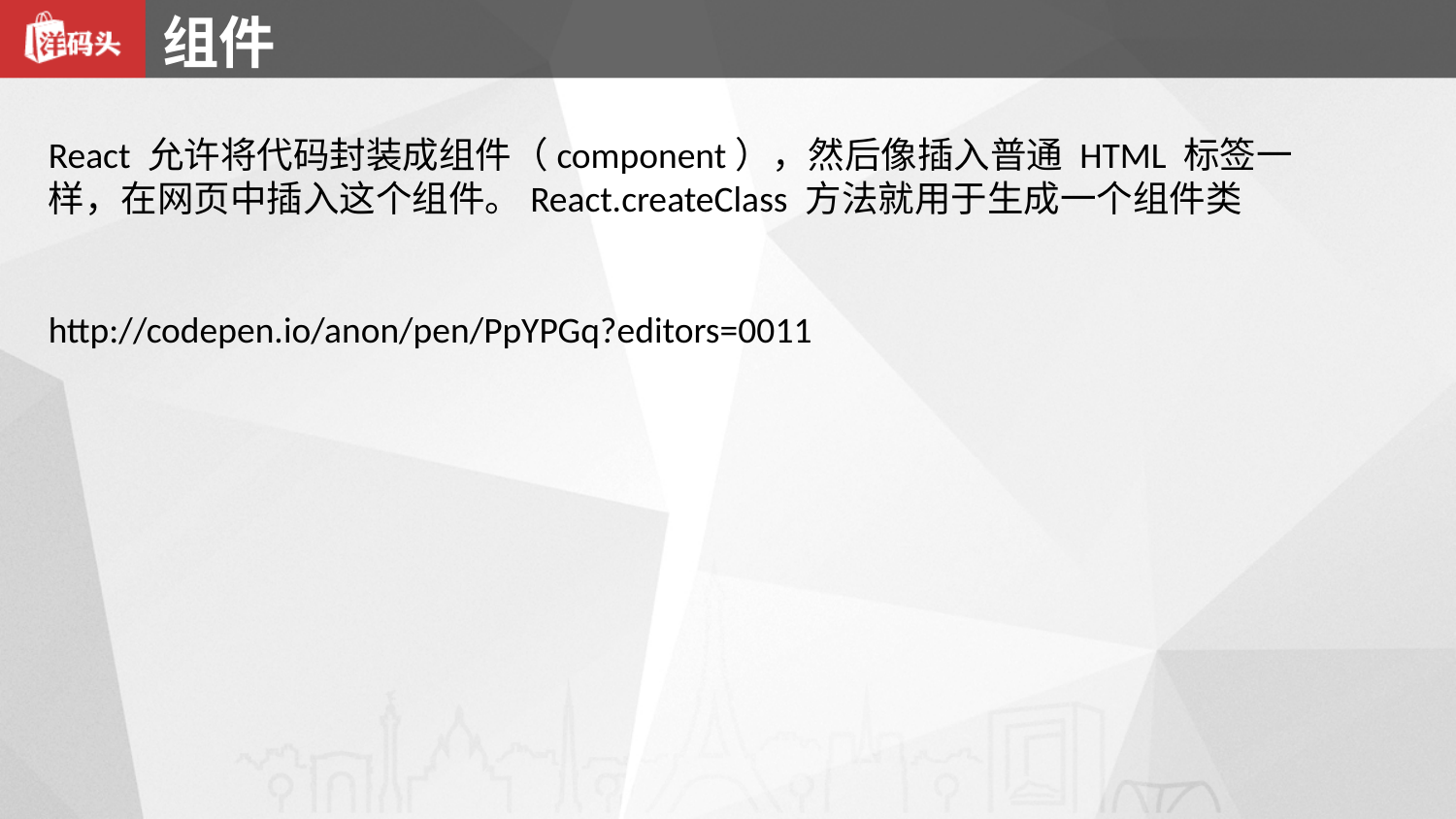

# 组件
React 允许将代码封装成组件（component），然后像插入普通 HTML 标签一样，在网页中插入这个组件。React.createClass 方法就用于生成一个组件类

http://codepen.io/anon/pen/PpYPGq?editors=0011